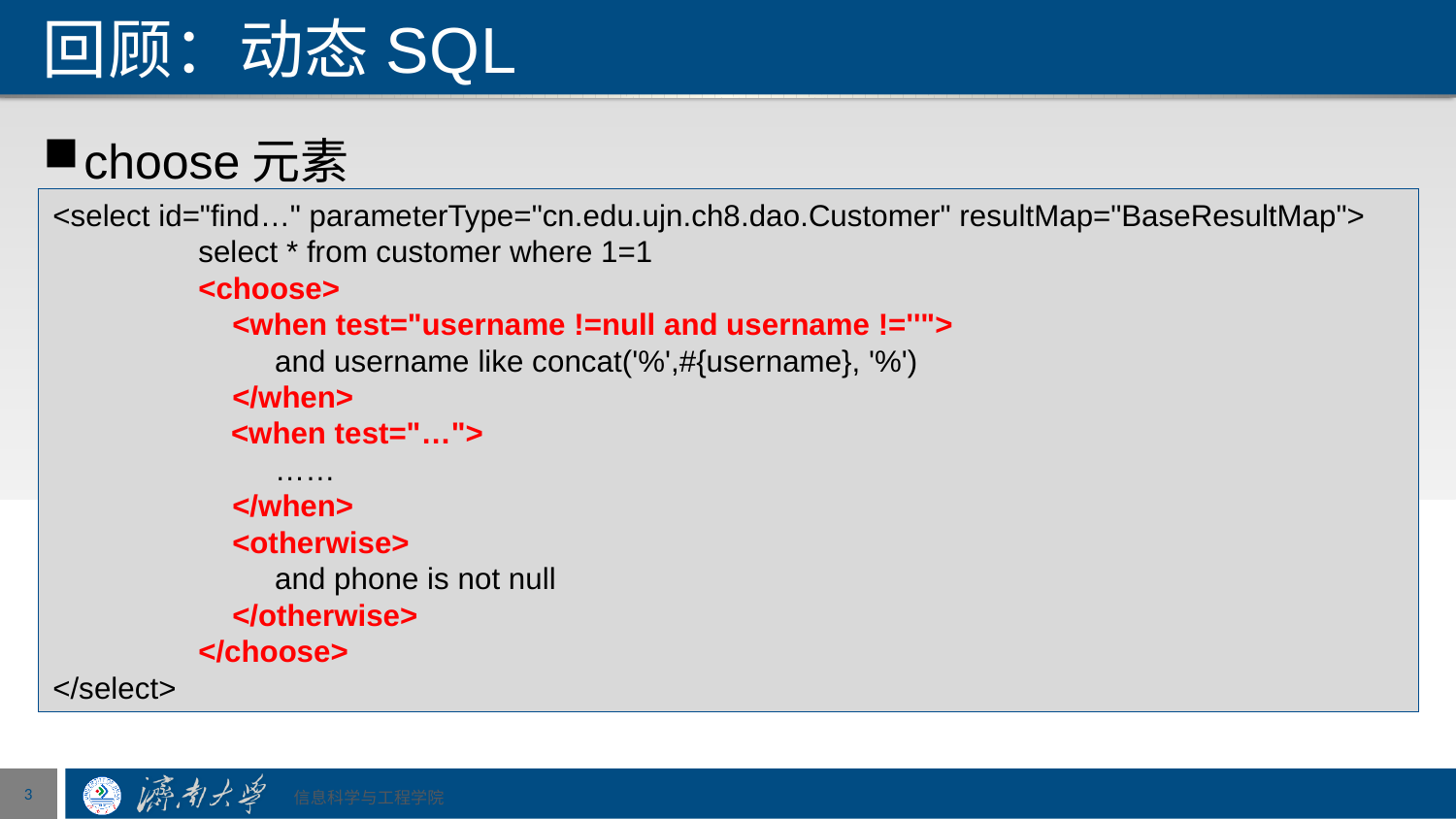

# 回顾：动态SQL
choose元素
<select id="find…" parameterType="cn.edu.ujn.ch8.dao.Customer" resultMap="BaseResultMap">
	select * from customer where 1=1
	<choose>
	    <when test="username !=null and username !=''">
	         and username like concat('%',#{username}, '%')
	    </when>
                     <when test="…">
	         ……
	    </when>
	    <otherwise>
	         and phone is not null
	    </otherwise>
	</choose>
</select>